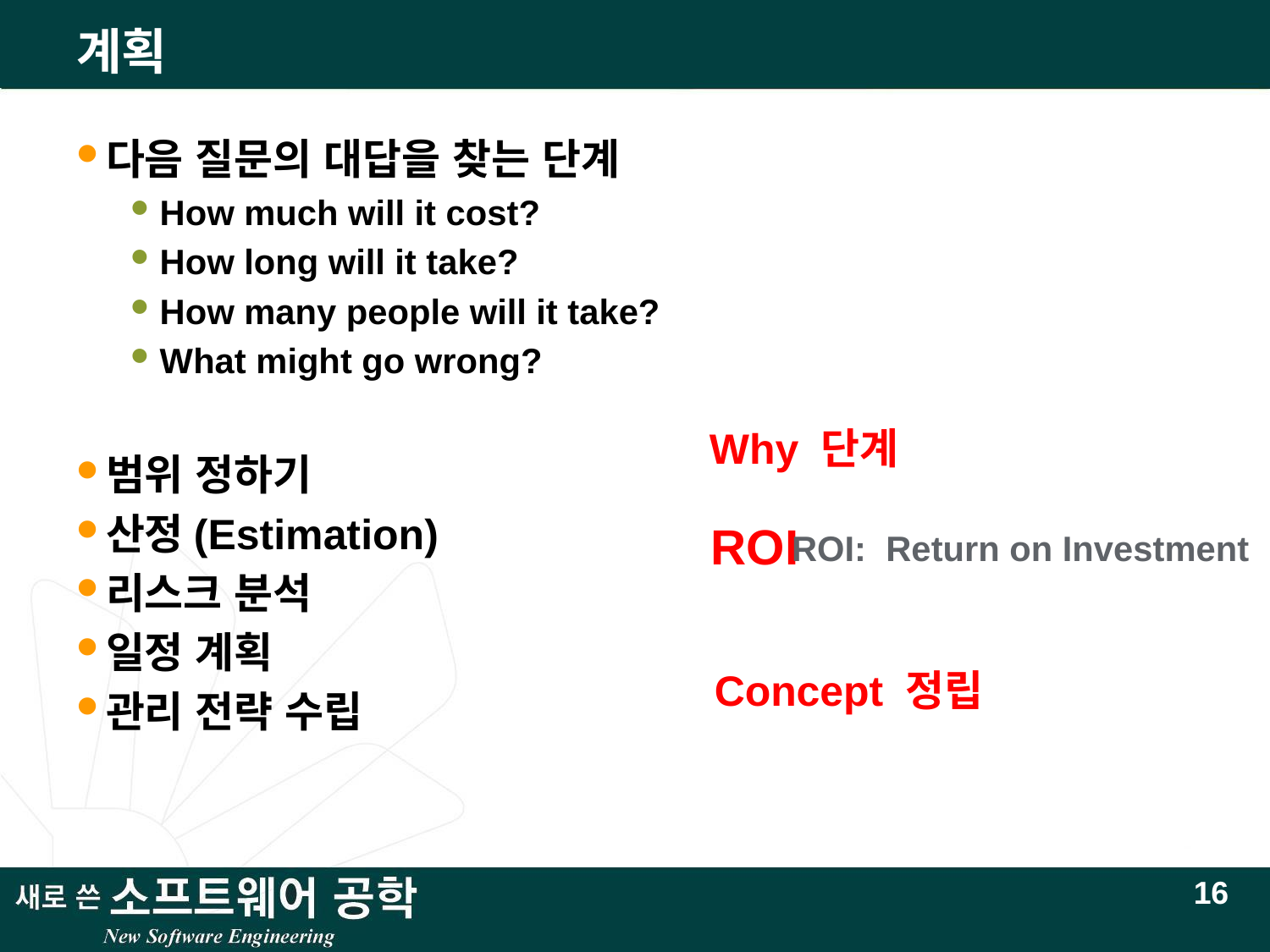

# 계획
다음 질문의 대답을 찾는 단계
How much will it cost?
How long will it take?
How many people will it take?
What might go wrong?

범위 정하기
산정(Estimation)
리스크 분석
일정 계획
관리 전략 수립

Why 단계
ROI
ROI:  Return on Investment
Concept 정립